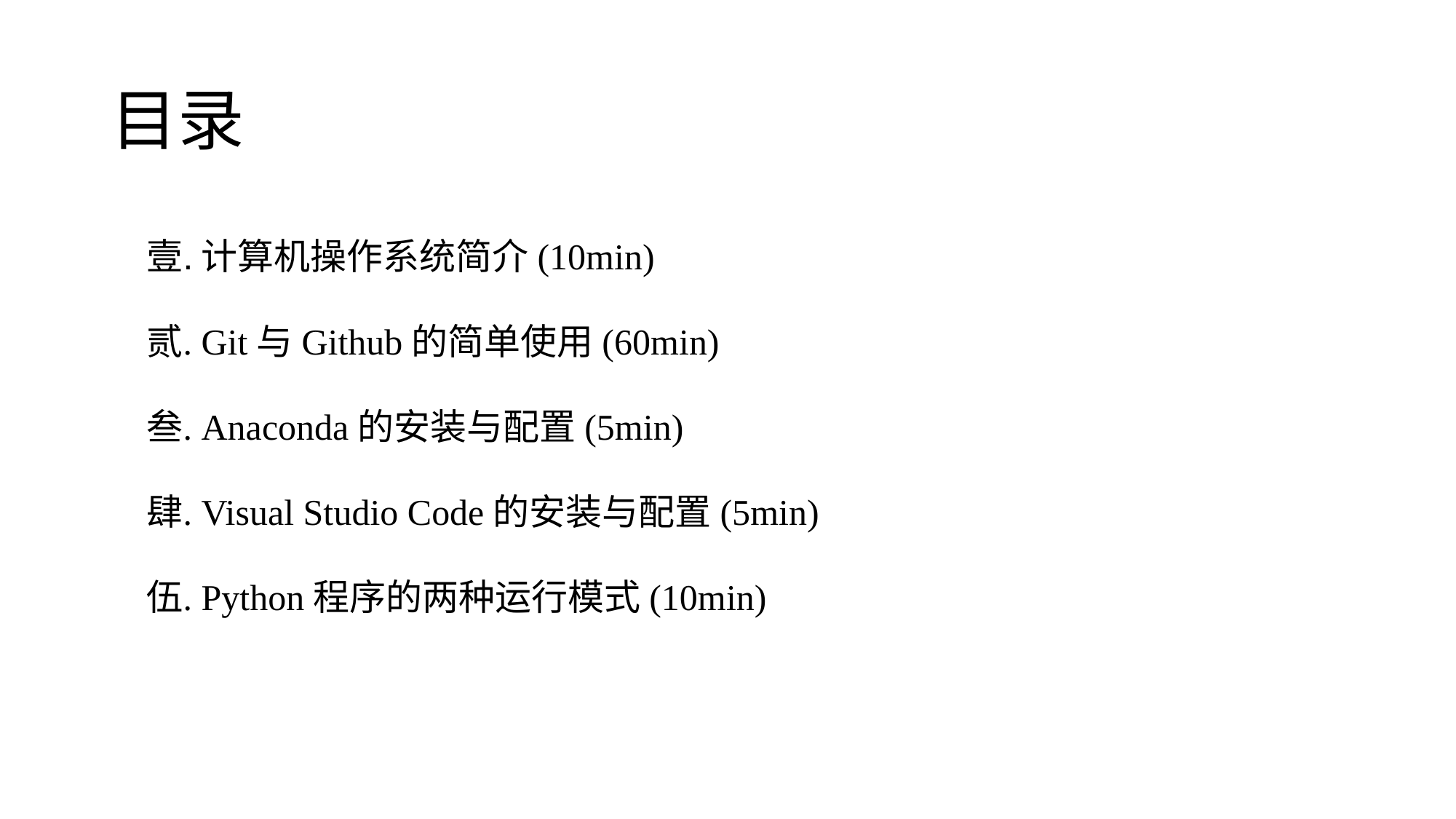

# 目录
计算机操作系统简介(10min)
Git与Github的简单使用(60min)
Anaconda的安装与配置(5min)
Visual Studio Code的安装与配置(5min)
Python程序的两种运行模式(10min)